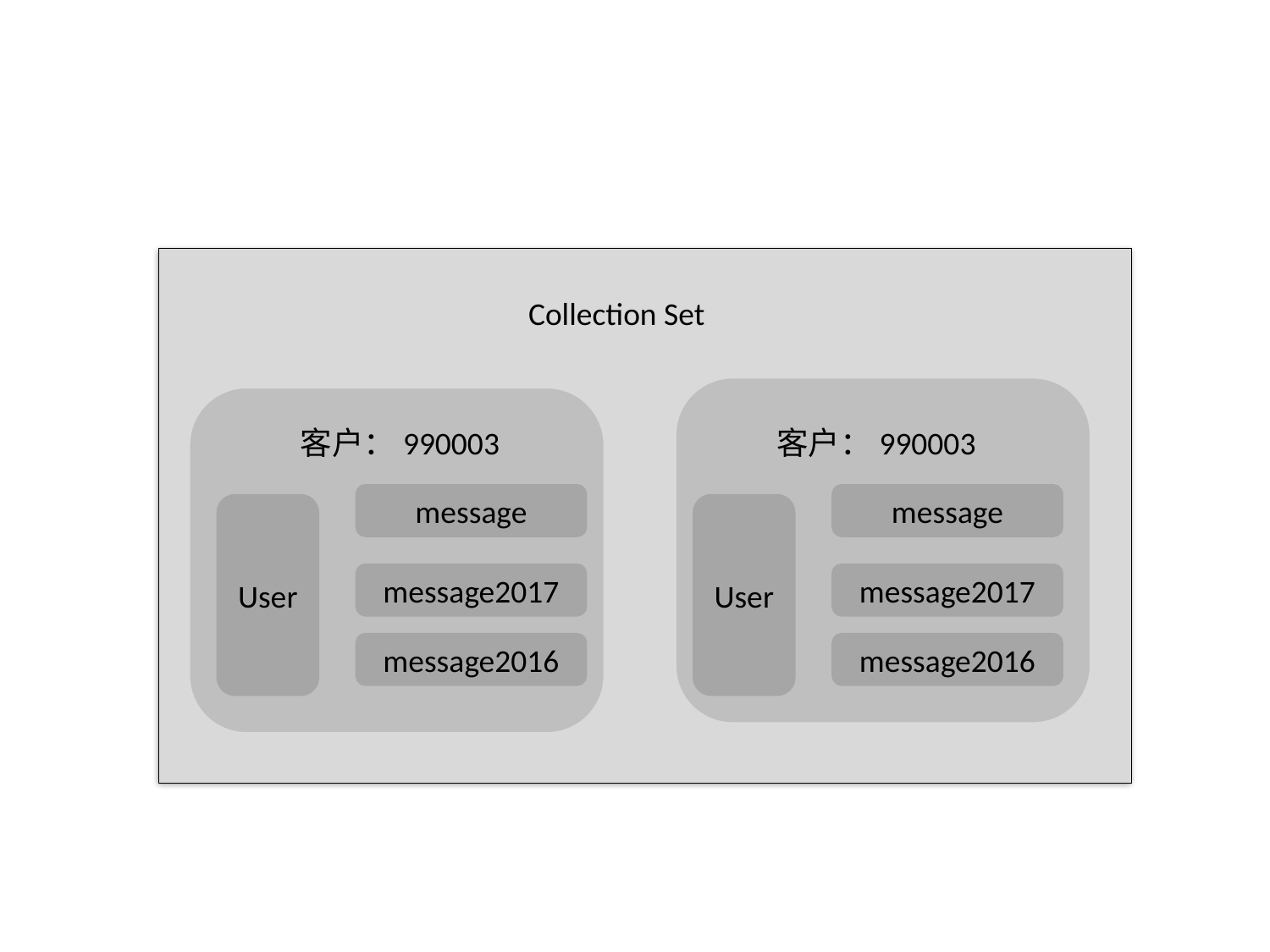

Collection Set

客户：990003
客户：990003
message
message
User
User
message2017
message2017
message2016
message2016